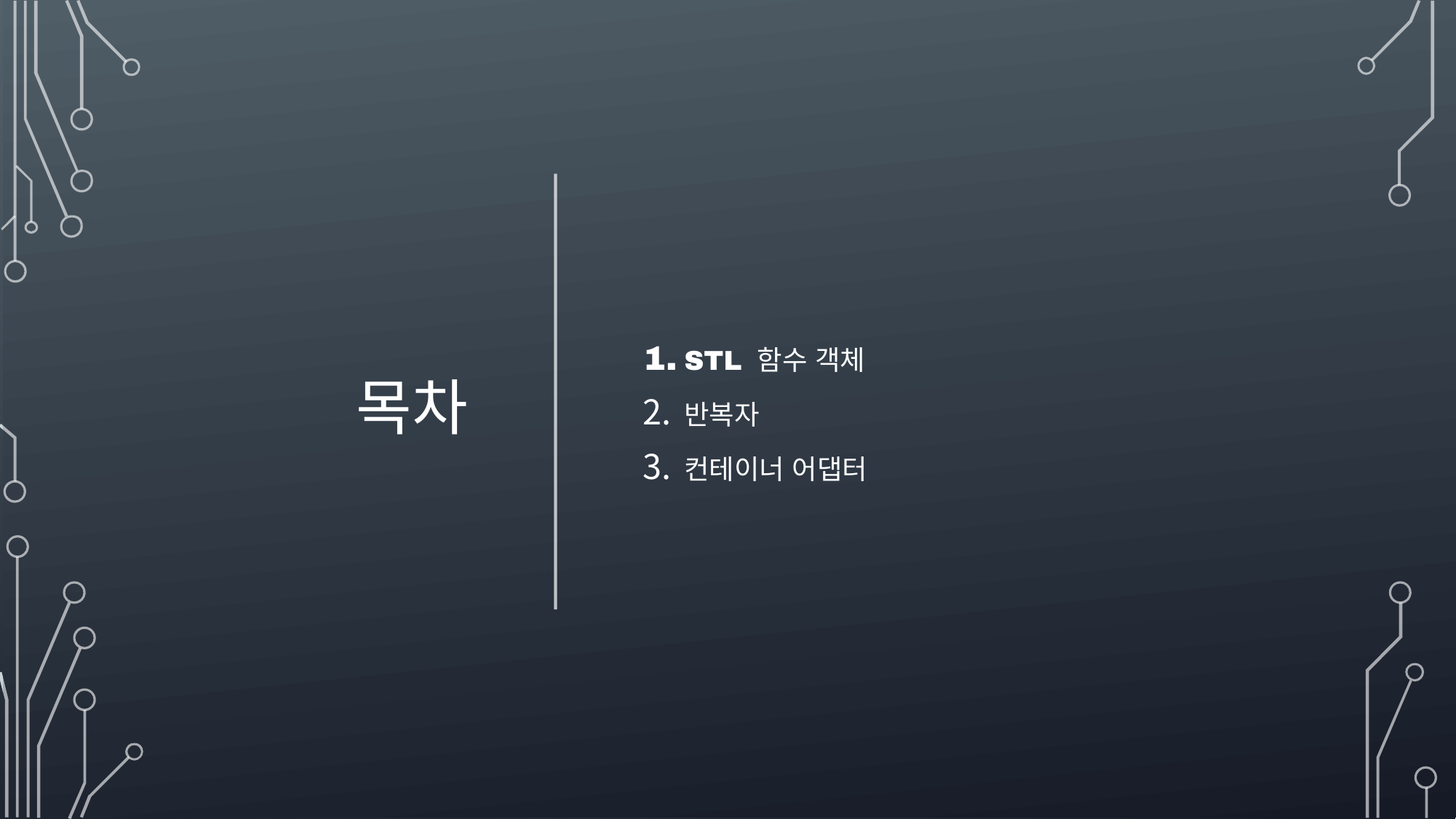

# 목차
STL 함수 객체
반복자
컨테이너 어댑터